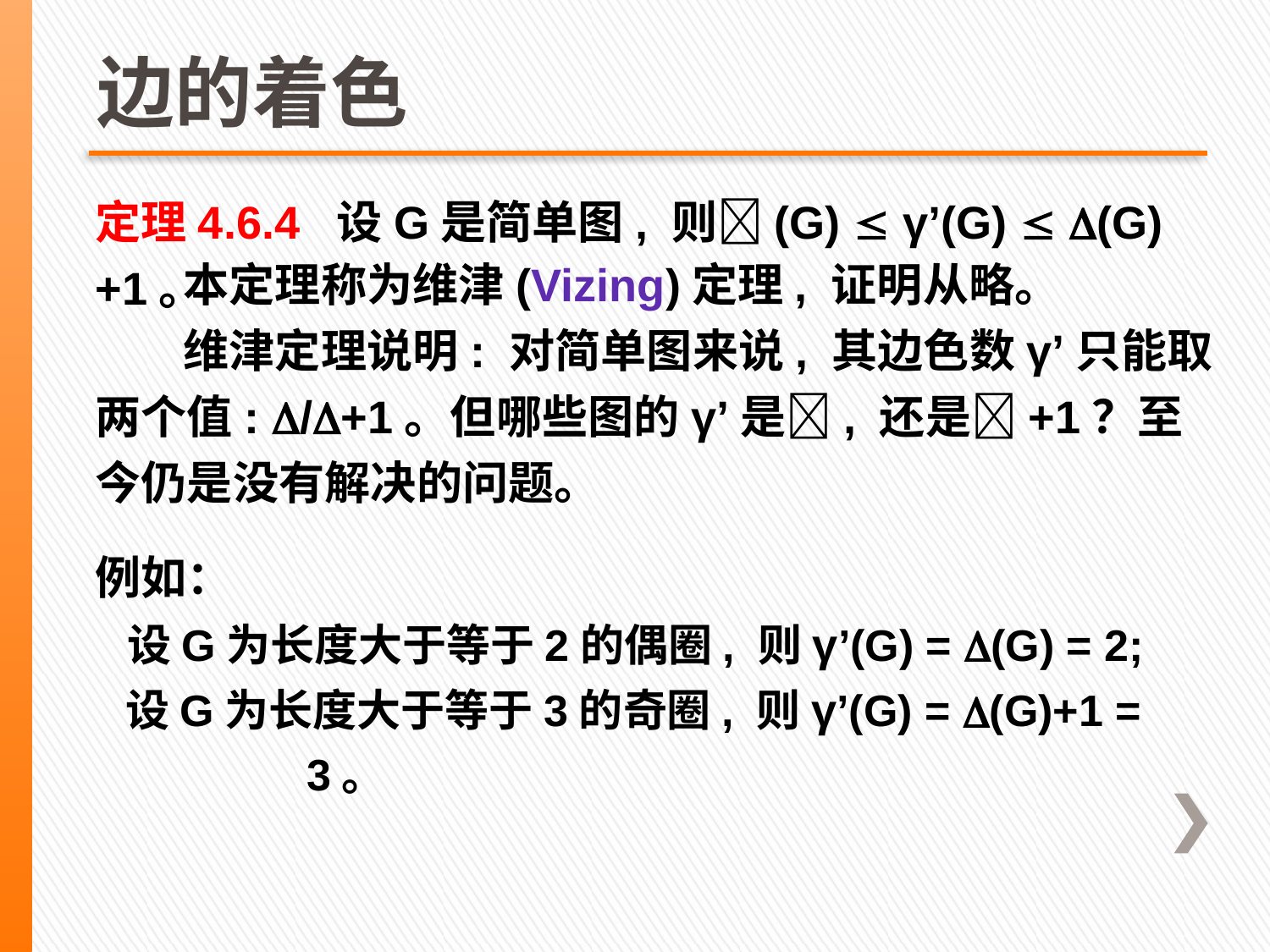

# 边的着色
定理4.6.4  设G是简单图, 则Δ(G) ≤ γ’(G) ≤ Δ(G)+1。
本定理称为维津(Vizing)定理, 证明从略。
维津定理说明: 对简单图来说, 其边色数γ’只能取两个值: Δ/Δ+1。但哪些图的γ’是Δ, 还是Δ+1？至今仍是没有解决的问题。
例如：
  设G为长度大于等于2的偶圈, 则γ’(G) = Δ(G) = 2;
  设G为长度大于等于3的奇圈, 则γ’(G) = Δ(G)+1 = 3。